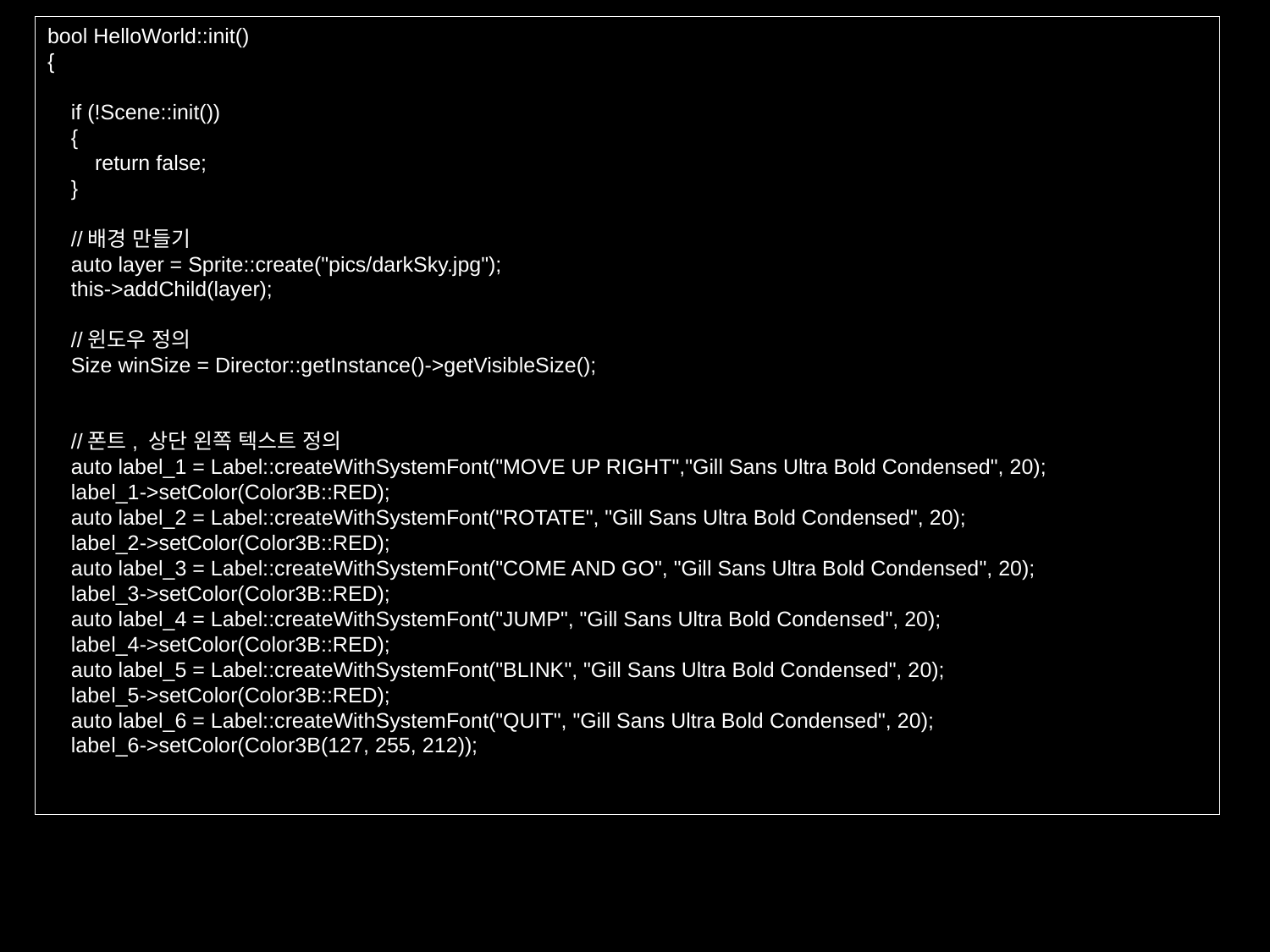

bool HelloWorld::init()
{

    if (!Scene::init())
    {
        return false;
    }

    //배경 만들기
    auto layer = Sprite::create("pics/darkSky.jpg");
    this->addChild(layer);

    //윈도우 정의
    Size winSize = Director::getInstance()->getVisibleSize();

    //폰트, 상단 왼쪽 텍스트 정의
    auto label_1 = Label::createWithSystemFont("MOVE UP RIGHT","Gill Sans Ultra Bold Condensed", 20);
    label_1->setColor(Color3B::RED);
    auto label_2 = Label::createWithSystemFont("ROTATE", "Gill Sans Ultra Bold Condensed", 20);
    label_2->setColor(Color3B::RED);
    auto label_3 = Label::createWithSystemFont("COME AND GO", "Gill Sans Ultra Bold Condensed", 20);
    label_3->setColor(Color3B::RED);
    auto label_4 = Label::createWithSystemFont("JUMP", "Gill Sans Ultra Bold Condensed", 20);
    label_4->setColor(Color3B::RED);
    auto label_5 = Label::createWithSystemFont("BLINK", "Gill Sans Ultra Bold Condensed", 20);
    label_5->setColor(Color3B::RED);
    auto label_6 = Label::createWithSystemFont("QUIT", "Gill Sans Ultra Bold Condensed", 20);
    label_6->setColor(Color3B(127, 255, 212));